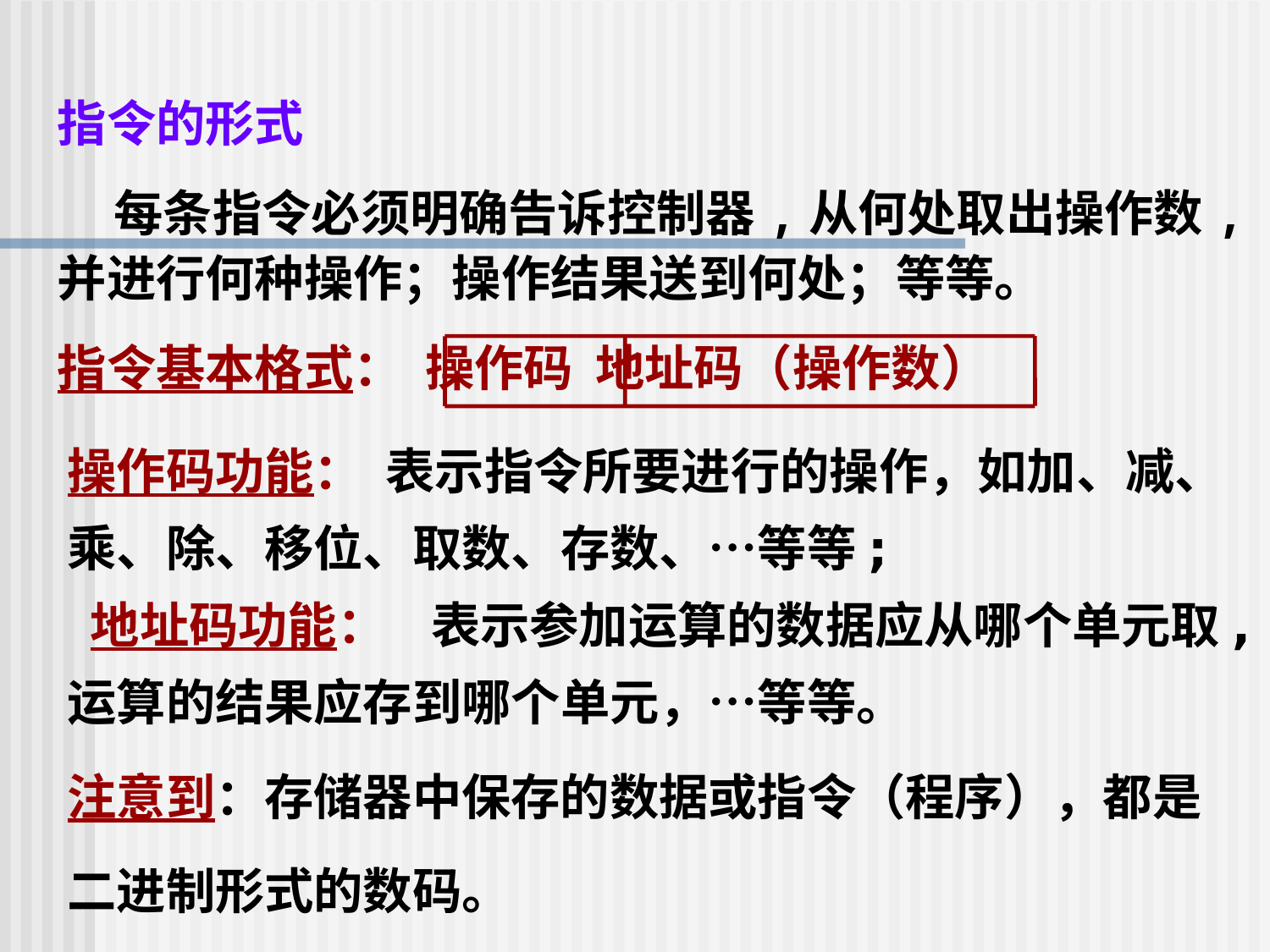

指令的形式
    每条指令必须明确告诉控制器,从何处取出操作数,并进行何种操作；操作结果送到何处；等等。
指令基本格式：  操作码  地址码（操作数）

操作码功能：  表示指令所要进行的操作，如加、减、乘、除、移位、取数、存数、…等等;
 地址码功能：    表示参加运算的数据应从哪个单元取,运算的结果应存到哪个单元，…等等。
注意到：存储器中保存的数据或指令（程序），都是二进制形式的数码。